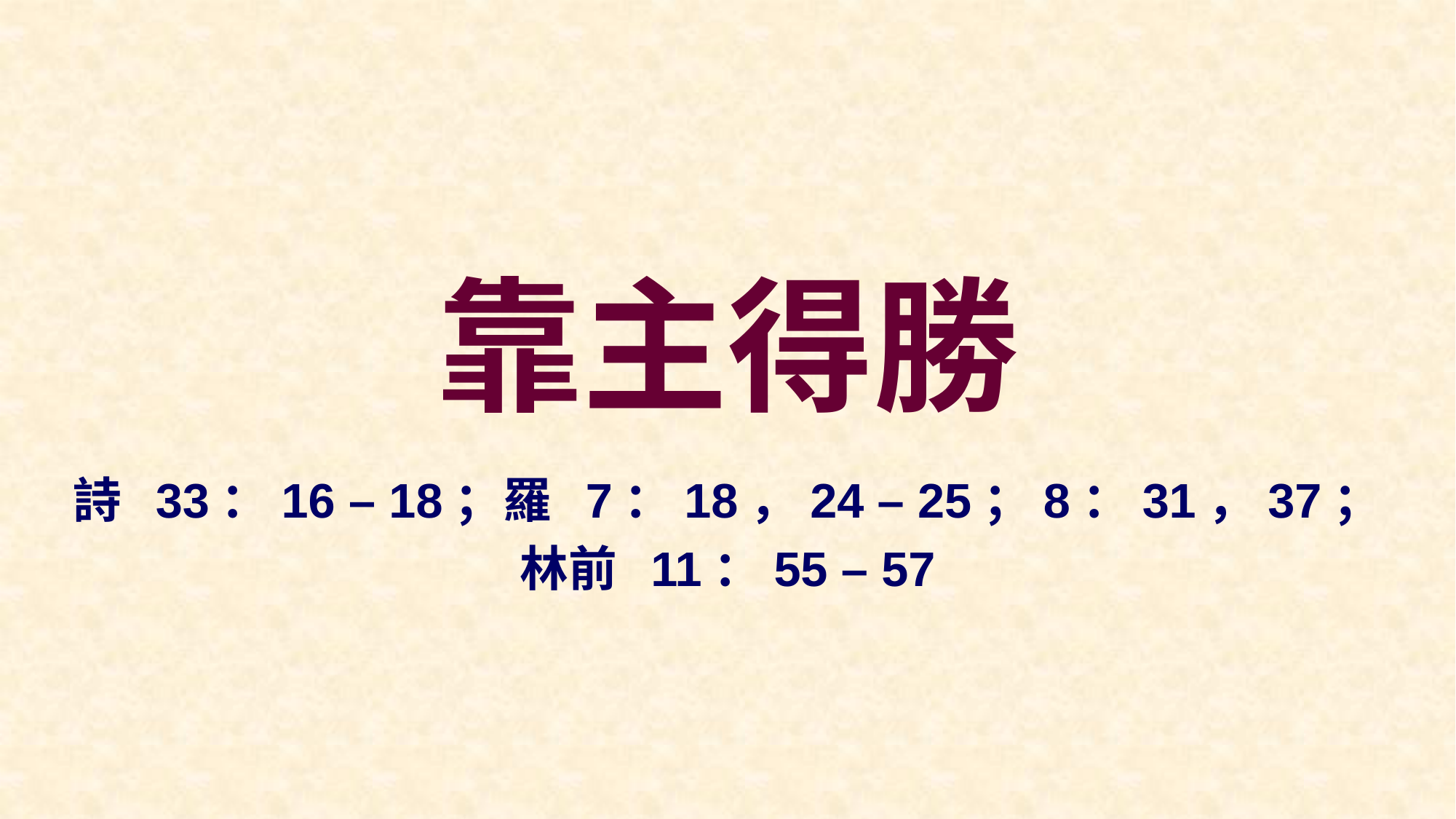

# 靠主得勝
詩  33：16 – 18；羅  7：18，24 – 25；8：31，37；
林前  11：55 – 57